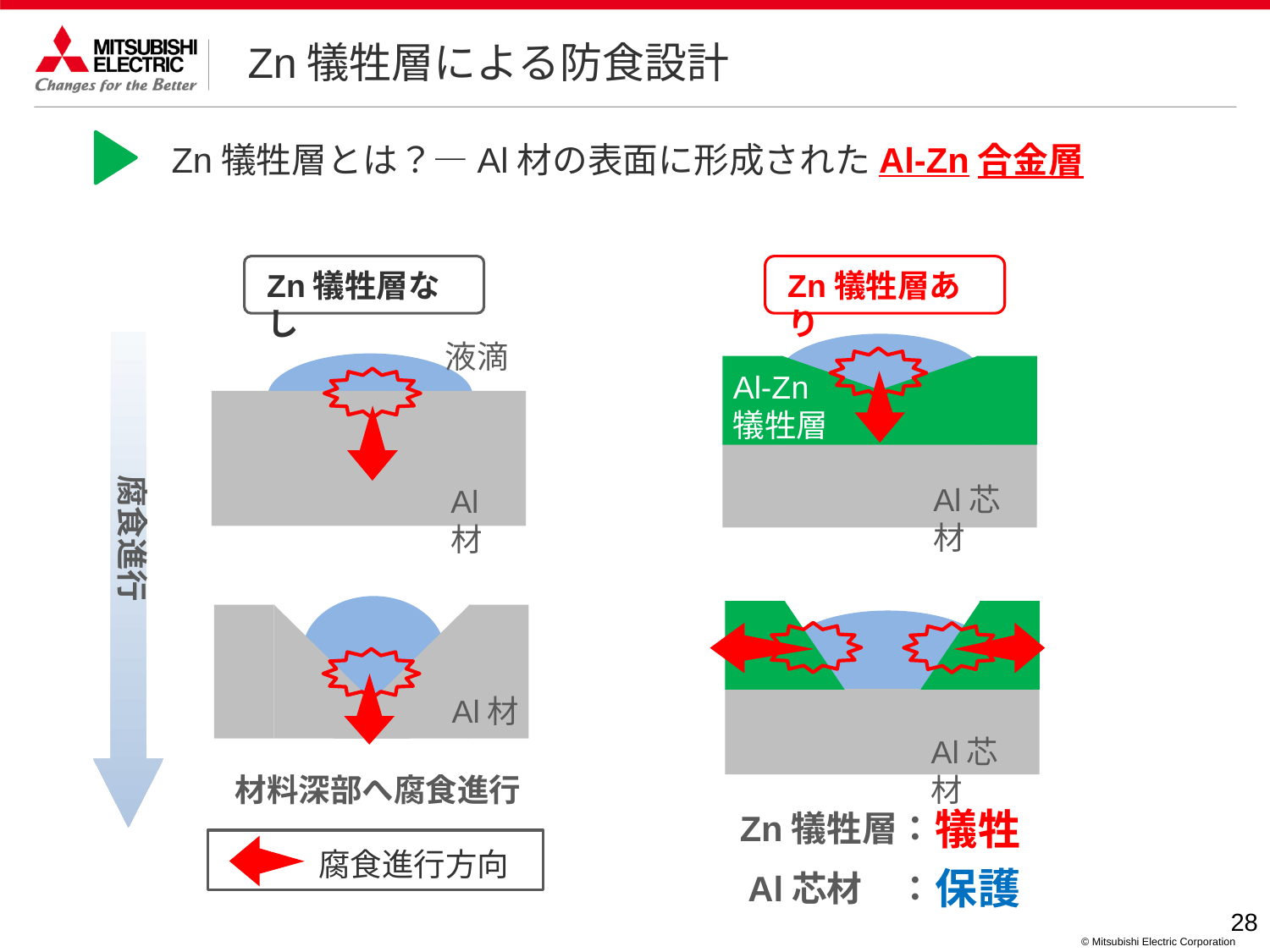

# Zn犠牲層による防食設計
Zn犠牲層とは？―Al材の表面に形成されたAl-Zn合金層

Zn犠牲層なし

Zn犠牲層あり
液滴

Al材

Al-Zn
犠牲層
Al芯材
腐食進行

Al材

Al芯材
材料深部へ腐食進行
犠牲
Zn犠牲層：
保護
Al芯材　：

腐食進行方向